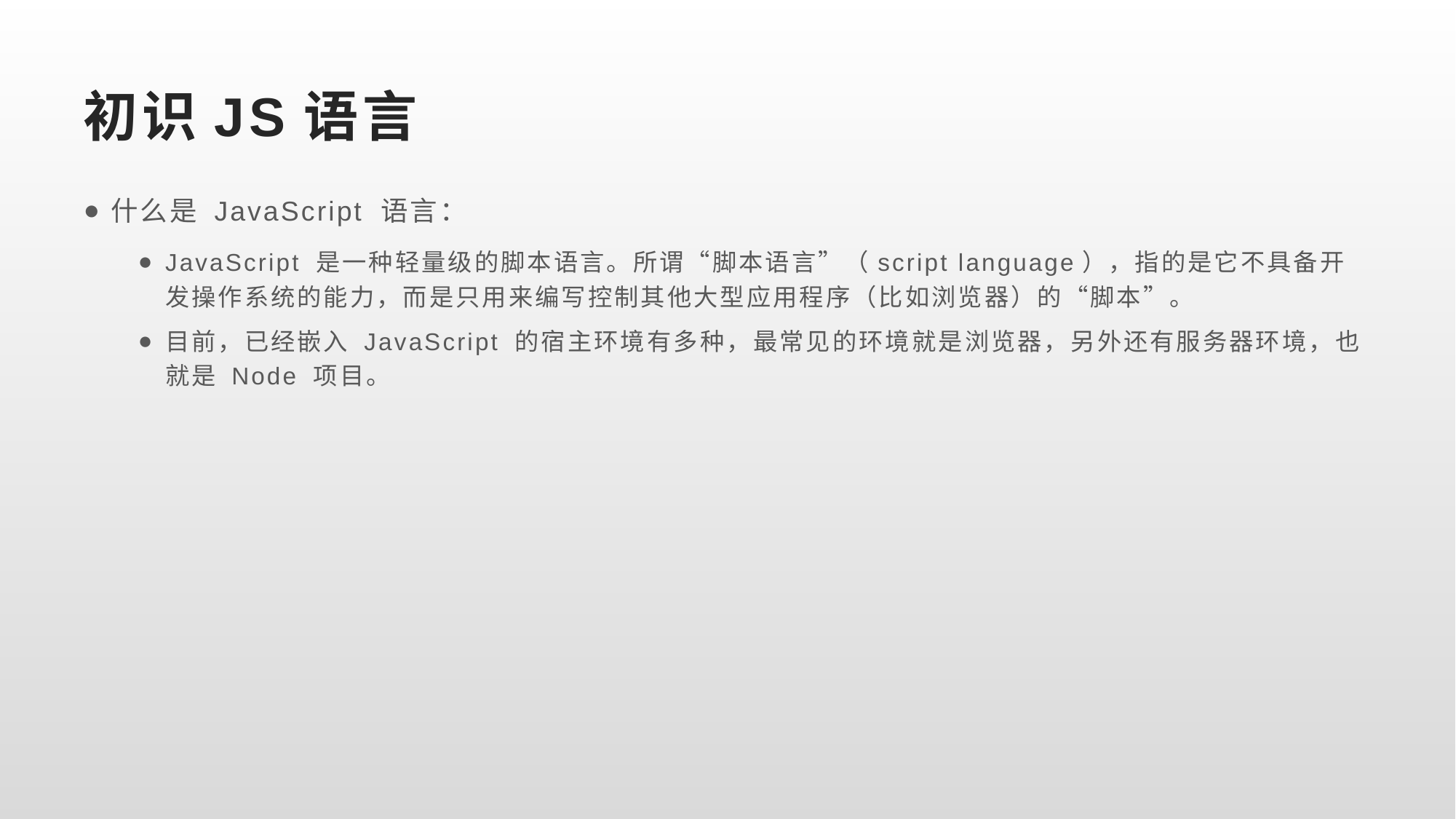

# 初识JS语言
什么是 JavaScript 语言：
JavaScript 是一种轻量级的脚本语言。所谓“脚本语言”（script language），指的是它不具备开发操作系统的能力，而是只用来编写控制其他大型应用程序（比如浏览器）的“脚本”。
目前，已经嵌入 JavaScript 的宿主环境有多种，最常见的环境就是浏览器，另外还有服务器环境，也就是 Node 项目。